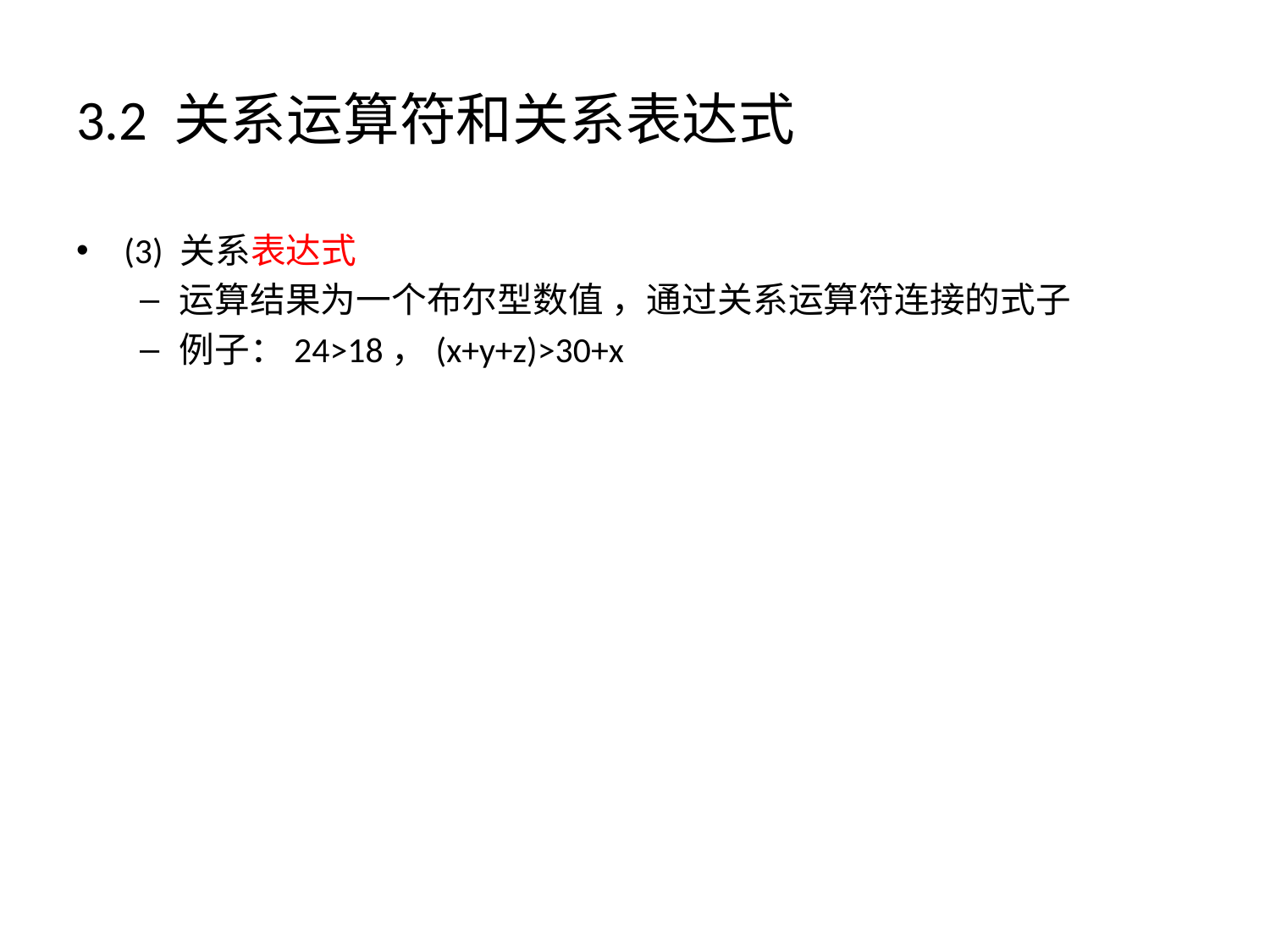

# 3.2 关系运算符和关系表达式
(3) 关系表达式
运算结果为一个布尔型数值 ，通过关系运算符连接的式子
例子：24>18，(x+y+z)>30+x